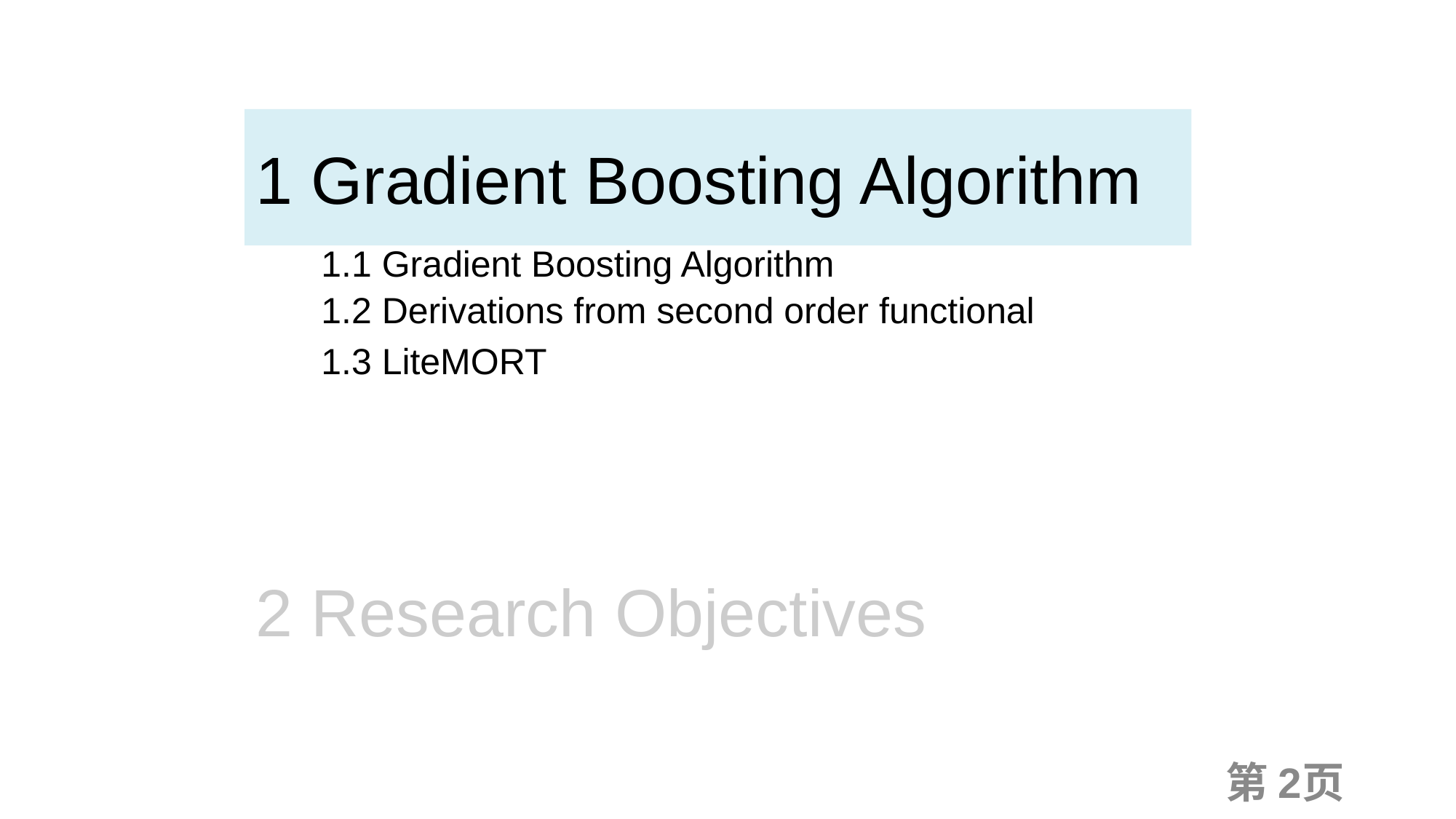

1 Gradient Boosting Algorithm
1.1 Gradient Boosting Algorithm
1.2 Derivations from second order functional
1.3 LiteMORT
# 2 Research Objectives
第2页